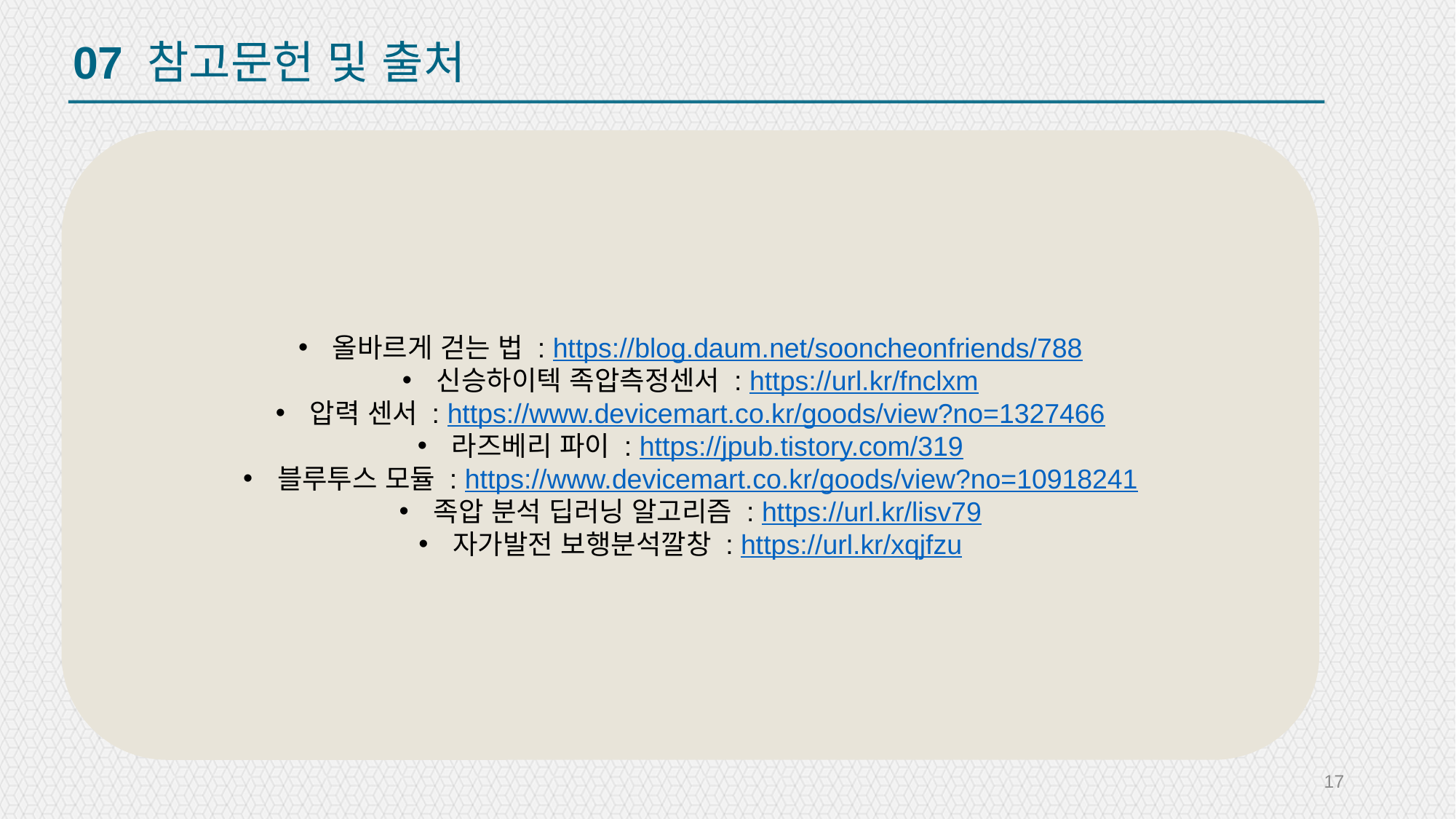

07 참고문헌 및 출처

올바르게 걷는 법 : https://blog.daum.net/sooncheonfriends/788
신승하이텍 족압측정센서 : https://url.kr/fnclxm
압력 센서 : https://www.devicemart.co.kr/goods/view?no=1327466
라즈베리 파이 : https://jpub.tistory.com/319
블루투스 모듈 : https://www.devicemart.co.kr/goods/view?no=10918241
족압 분석 딥러닝 알고리즘 : https://url.kr/lisv79
자가발전 보행분석깔창 : https://url.kr/xqjfzu
17